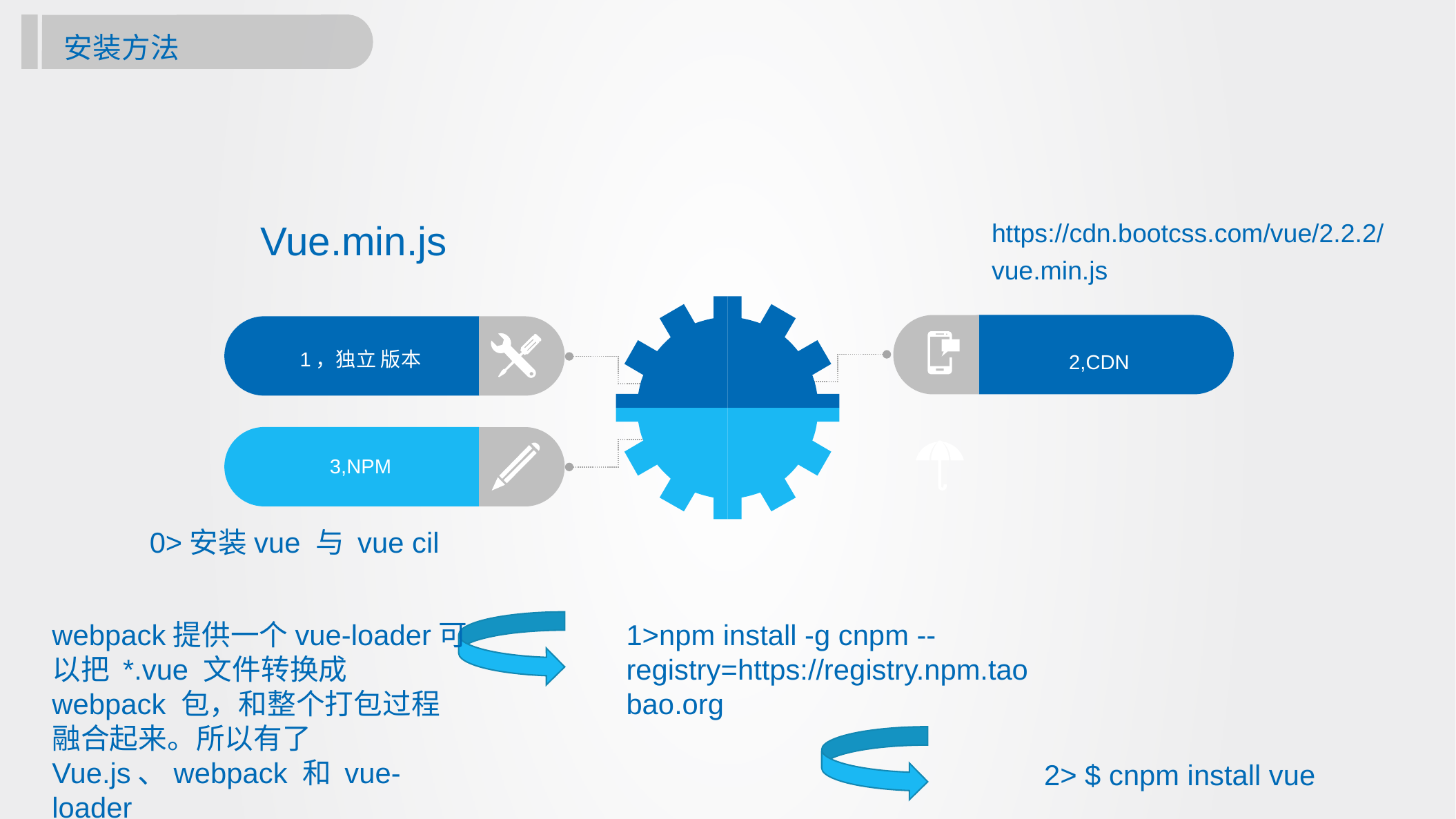

安装方法
Vue.min.js
https://cdn.bootcss.com/vue/2.2.2/vue.min.js

1，独立 版本
2,CDN

3,NPM
0>安装vue 与 vue cil
webpack提供一个vue-loader可以把 *.vue 文件转换成 webpack 包，和整个打包过程融合起来。所以有了 Vue.js、webpack 和 vue-loader

1>npm install -g cnpm --registry=https://registry.npm.taobao.org

2> $ cnpm install vue